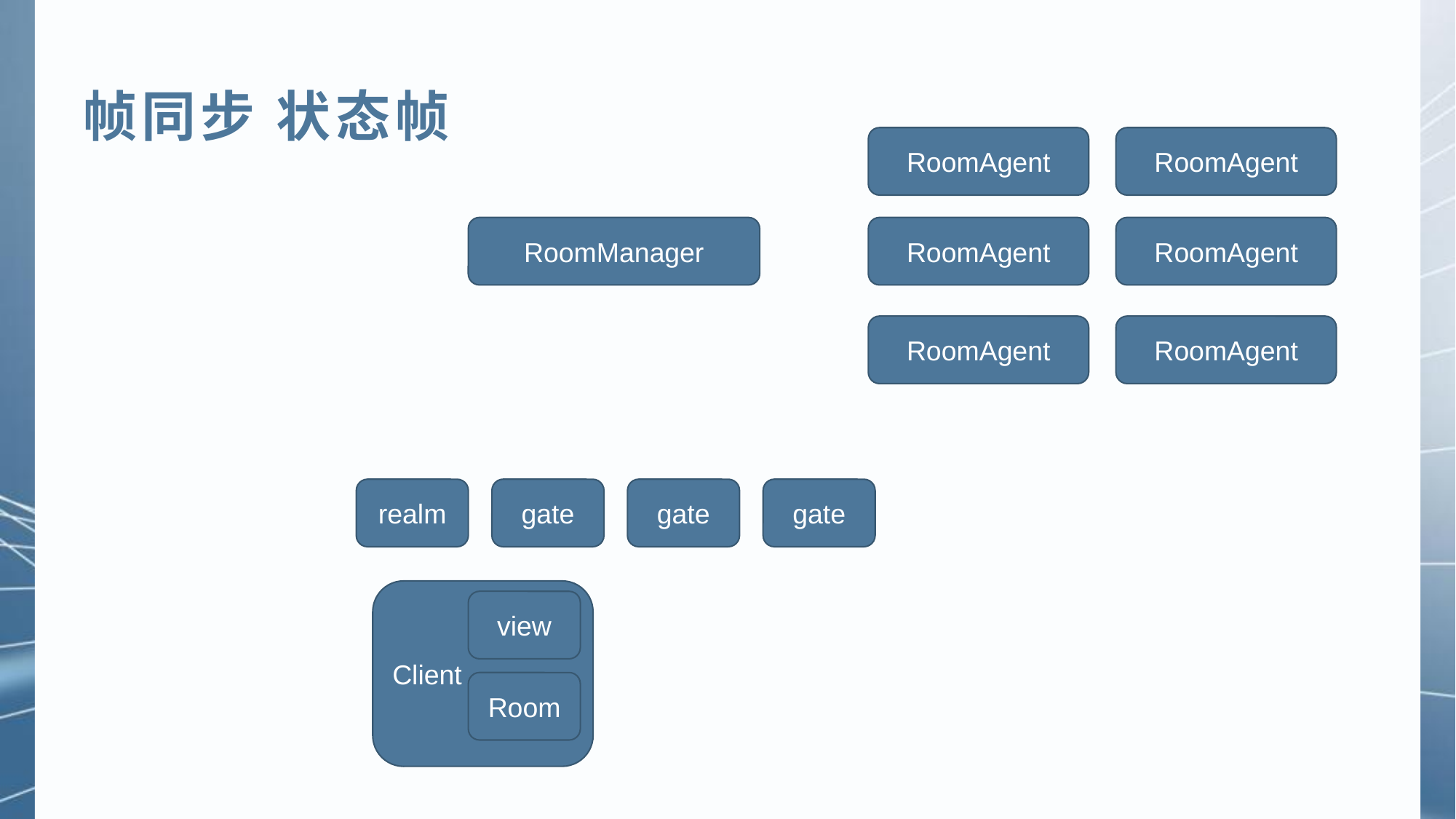

帧同步 状态帧
RoomAgent
RoomAgent
RoomManager
RoomAgent
RoomAgent
RoomAgent
RoomAgent
realm
gate
gate
gate
Client
Room
view